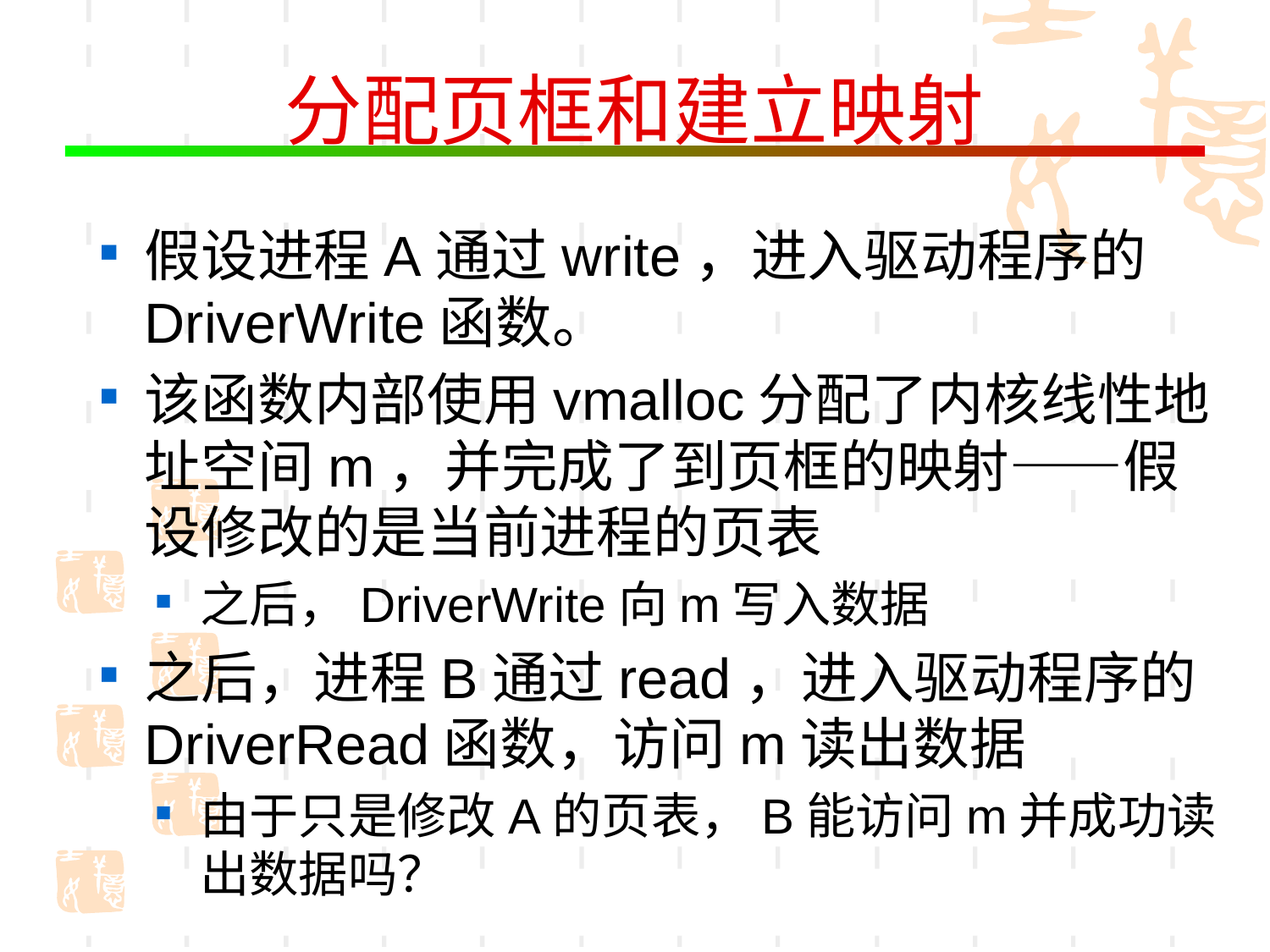

# 分配页框和建立映射
假设进程A通过write，进入驱动程序的DriverWrite函数。
该函数内部使用vmalloc分配了内核线性地址空间m，并完成了到页框的映射——假设修改的是当前进程的页表
之后，DriverWrite向m写入数据
之后，进程B通过read，进入驱动程序的DriverRead函数，访问m读出数据
由于只是修改A的页表，B能访问m并成功读出数据吗？